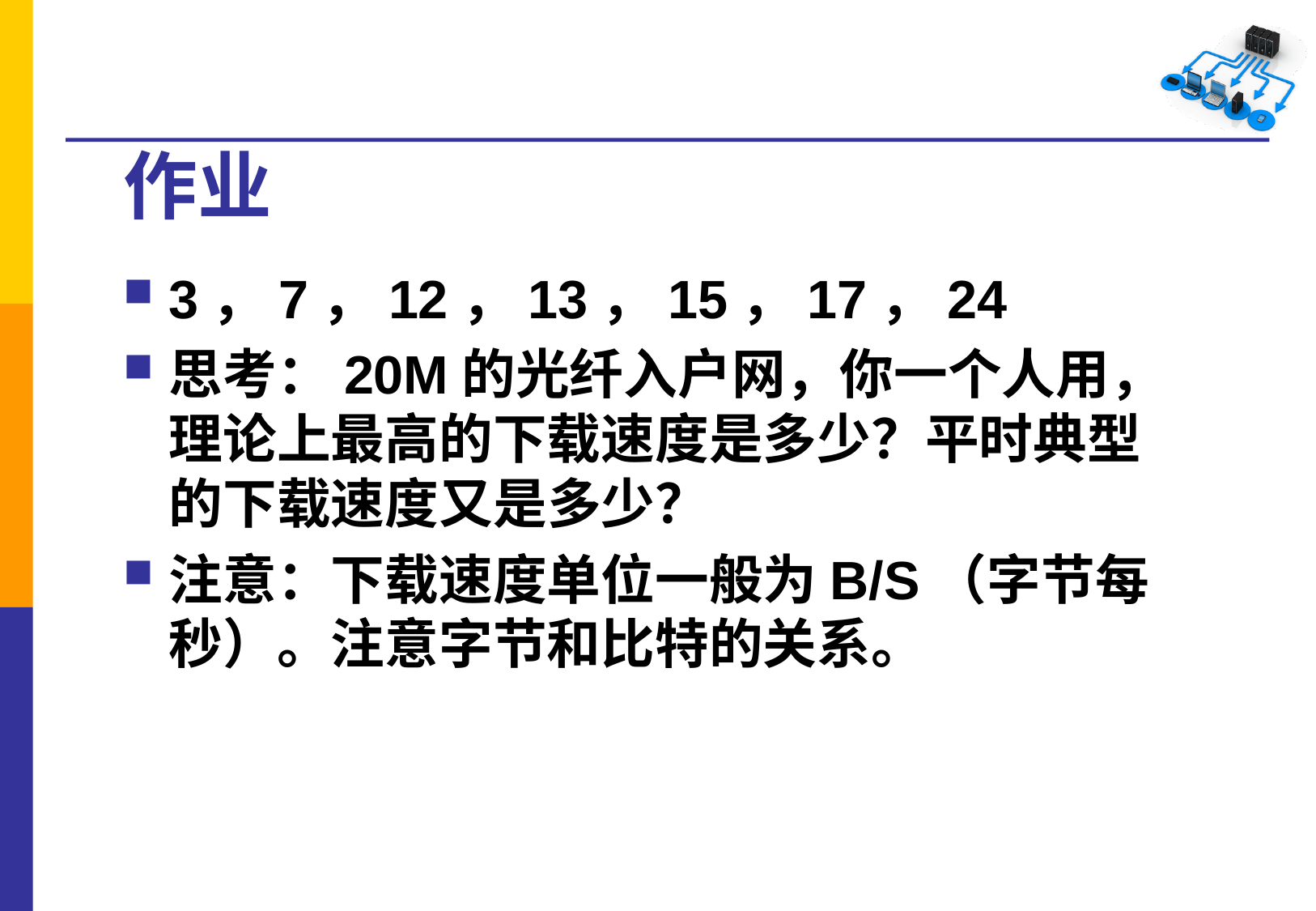

作业
3，7，12，13，15，17，24
思考：20M的光纤入户网，你一个人用，理论上最高的下载速度是多少？平时典型的下载速度又是多少？
注意：下载速度单位一般为B/S（字节每秒）。注意字节和比特的关系。